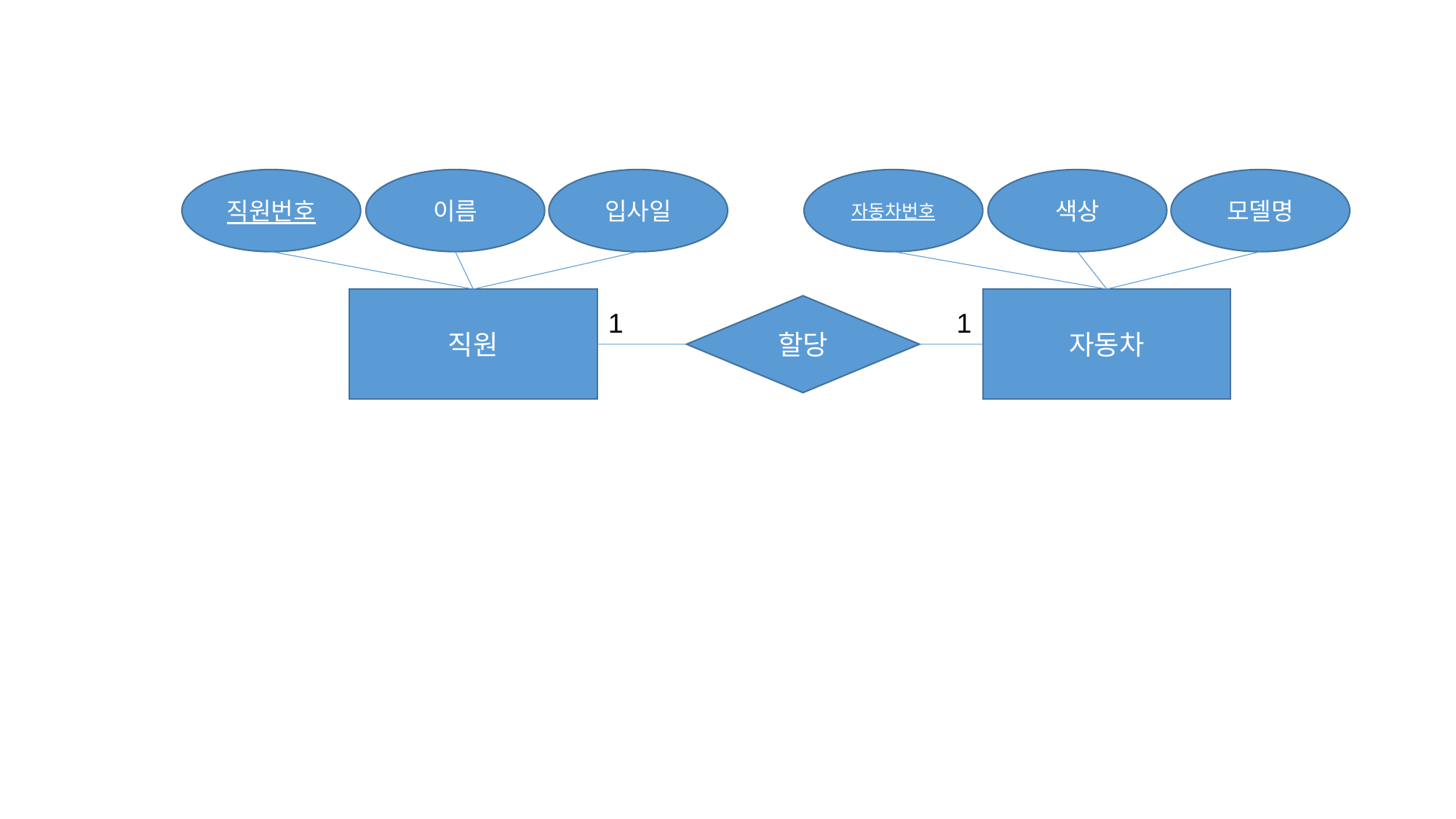

직원번호
이름
입사일
자동차번호
색상
모델명
직원
자동차
할당
1
1